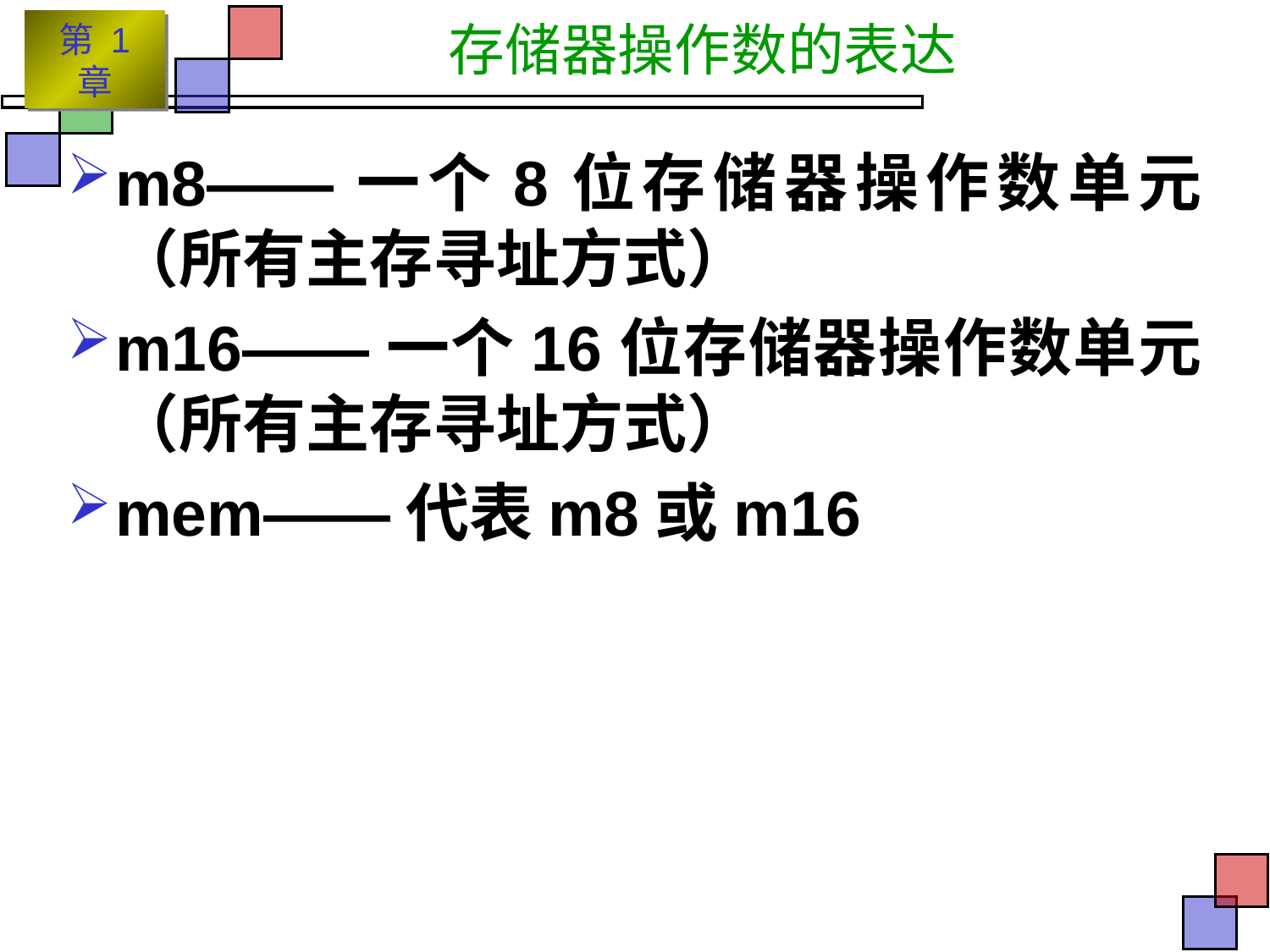

# 存储器操作数的表达
m8——一个8位存储器操作数单元（所有主存寻址方式）
m16——一个16位存储器操作数单元（所有主存寻址方式）
mem——代表m8或m16